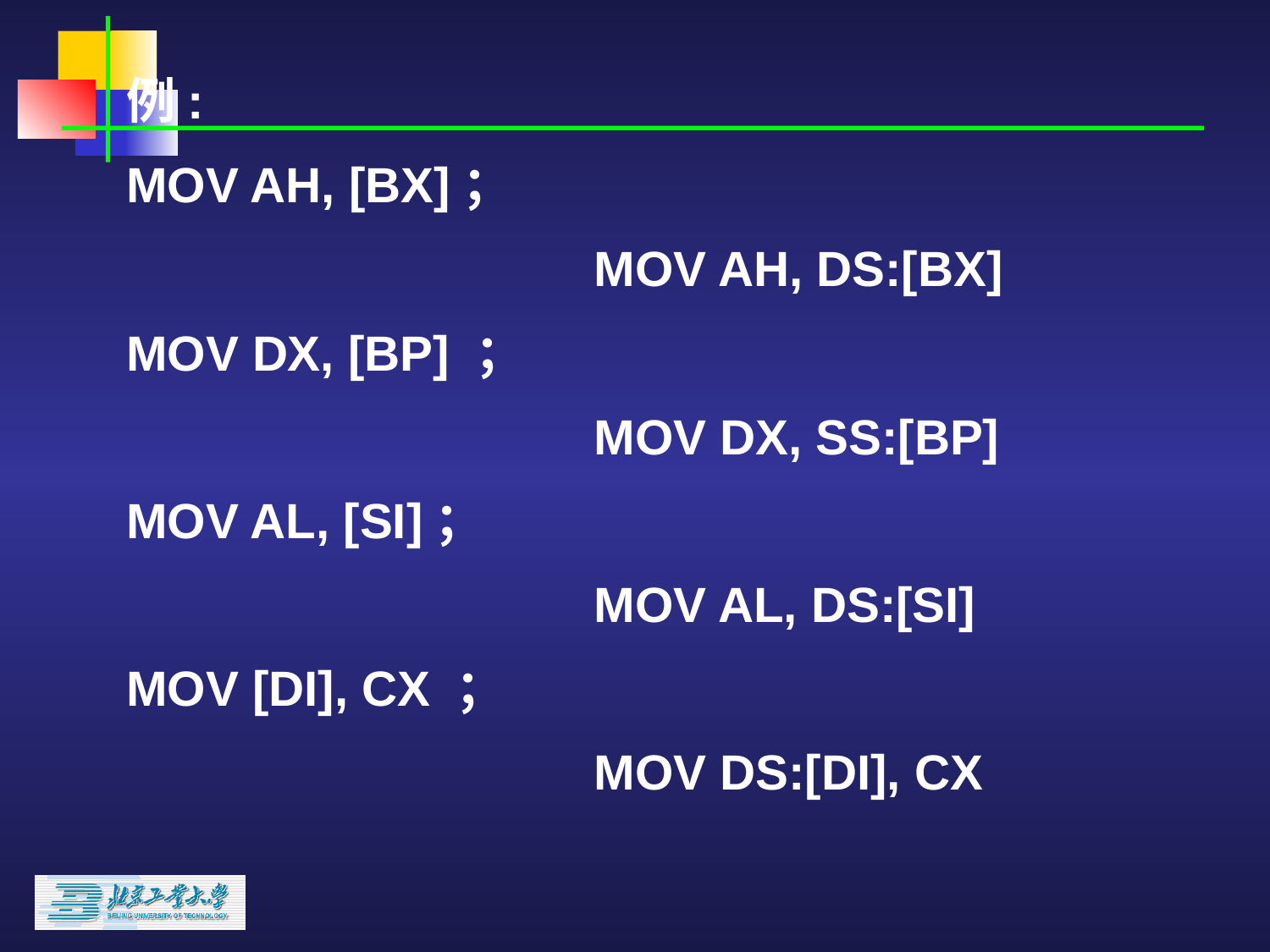

例:
MOV AH, [BX]；
                                  MOV AH, DS:[BX]
MOV DX, [BP] ；
                                  MOV DX, SS:[BP]
MOV AL, [SI]；
                                  MOV AL, DS:[SI]
MOV [DI], CX ；
                                  MOV DS:[DI], CX